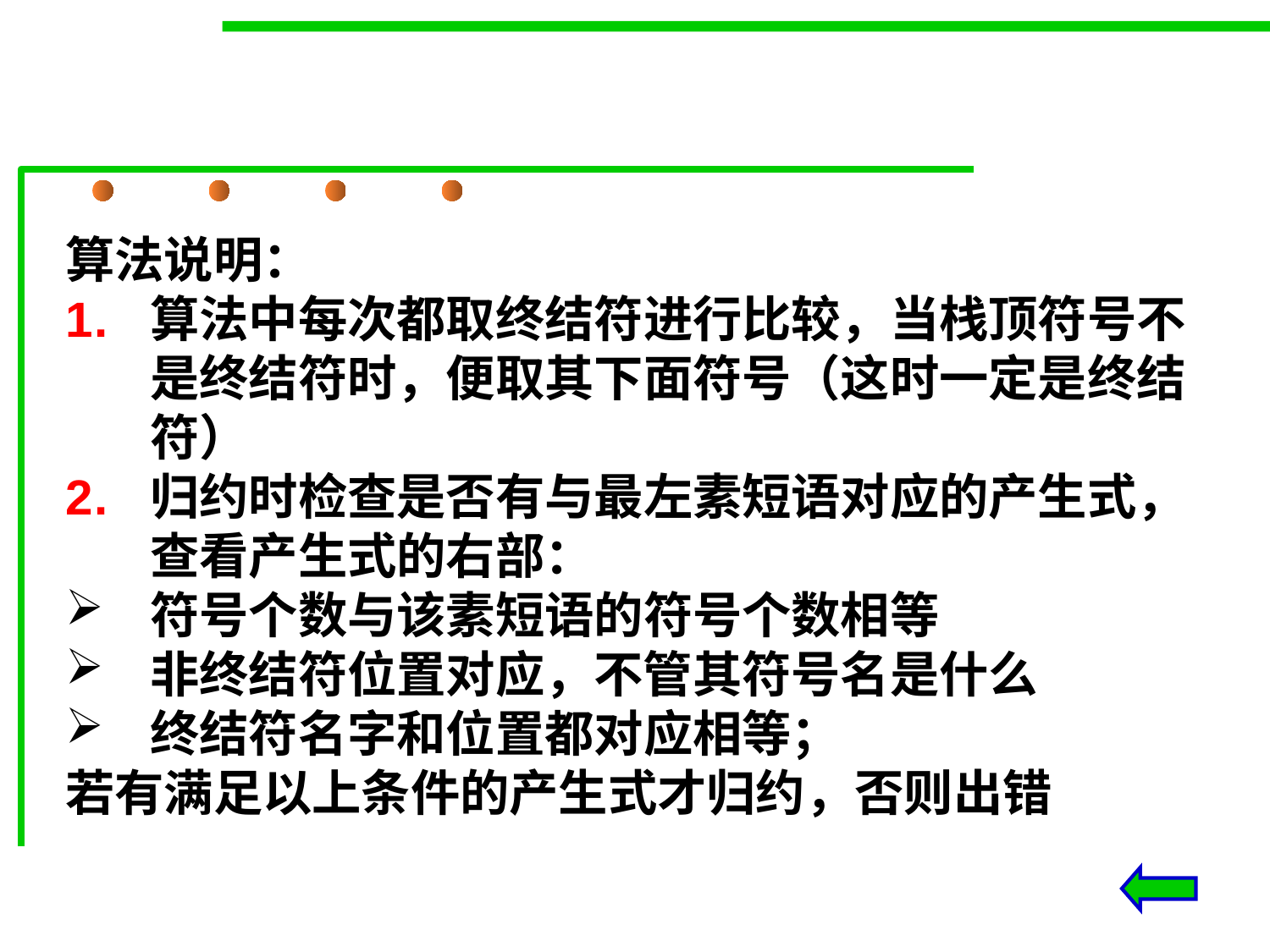

算法说明：
算法中每次都取终结符进行比较，当栈顶符号不是终结符时，便取其下面符号（这时一定是终结符）
归约时检查是否有与最左素短语对应的产生式，查看产生式的右部：
符号个数与该素短语的符号个数相等
非终结符位置对应，不管其符号名是什么
终结符名字和位置都对应相等；
若有满足以上条件的产生式才归约，否则出错